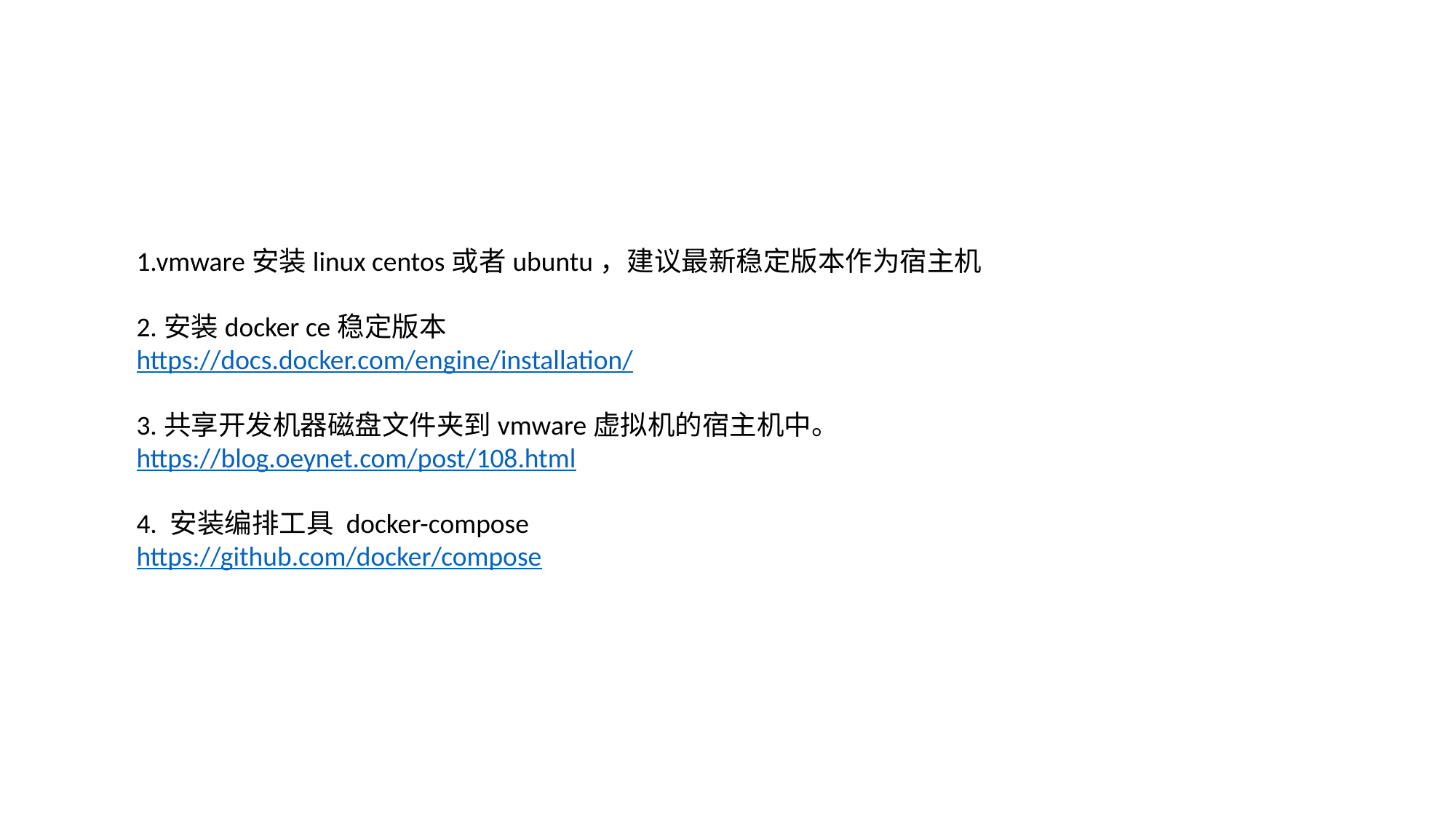

1.vmware安装linux centos或者ubuntu，建议最新稳定版本作为宿主机

2.安装docker ce稳定版本
https://docs.docker.com/engine/installation/

3.共享开发机器磁盘文件夹到vmware虚拟机的宿主机中。
https://blog.oeynet.com/post/108.html

4. 安装编排工具 docker-compose
https://github.com/docker/compose